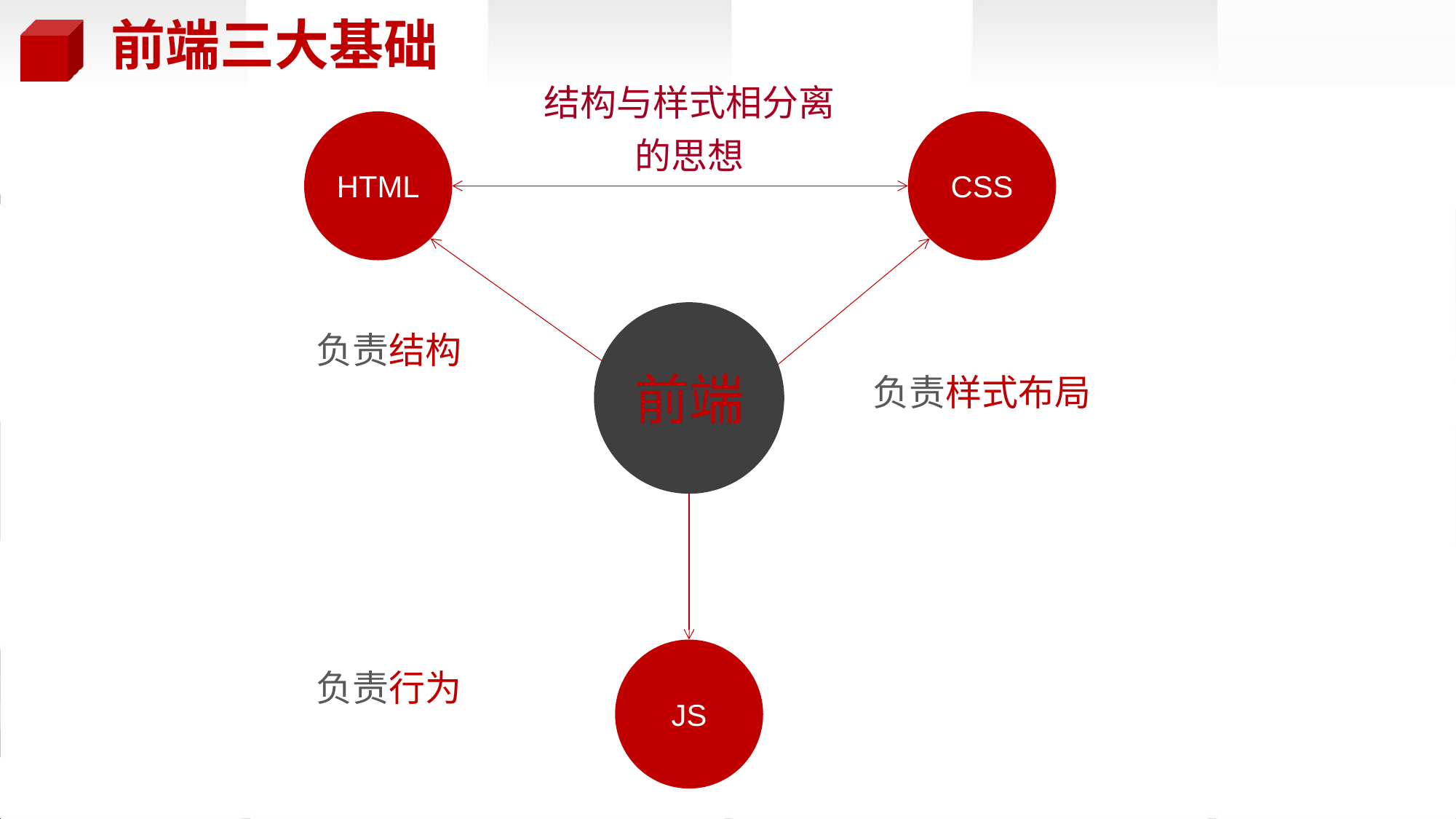

前端三大基础
结构与样式相分离
的思想
HTML
CSS
负责结构
前端
负责样式布局
JS
负责行为